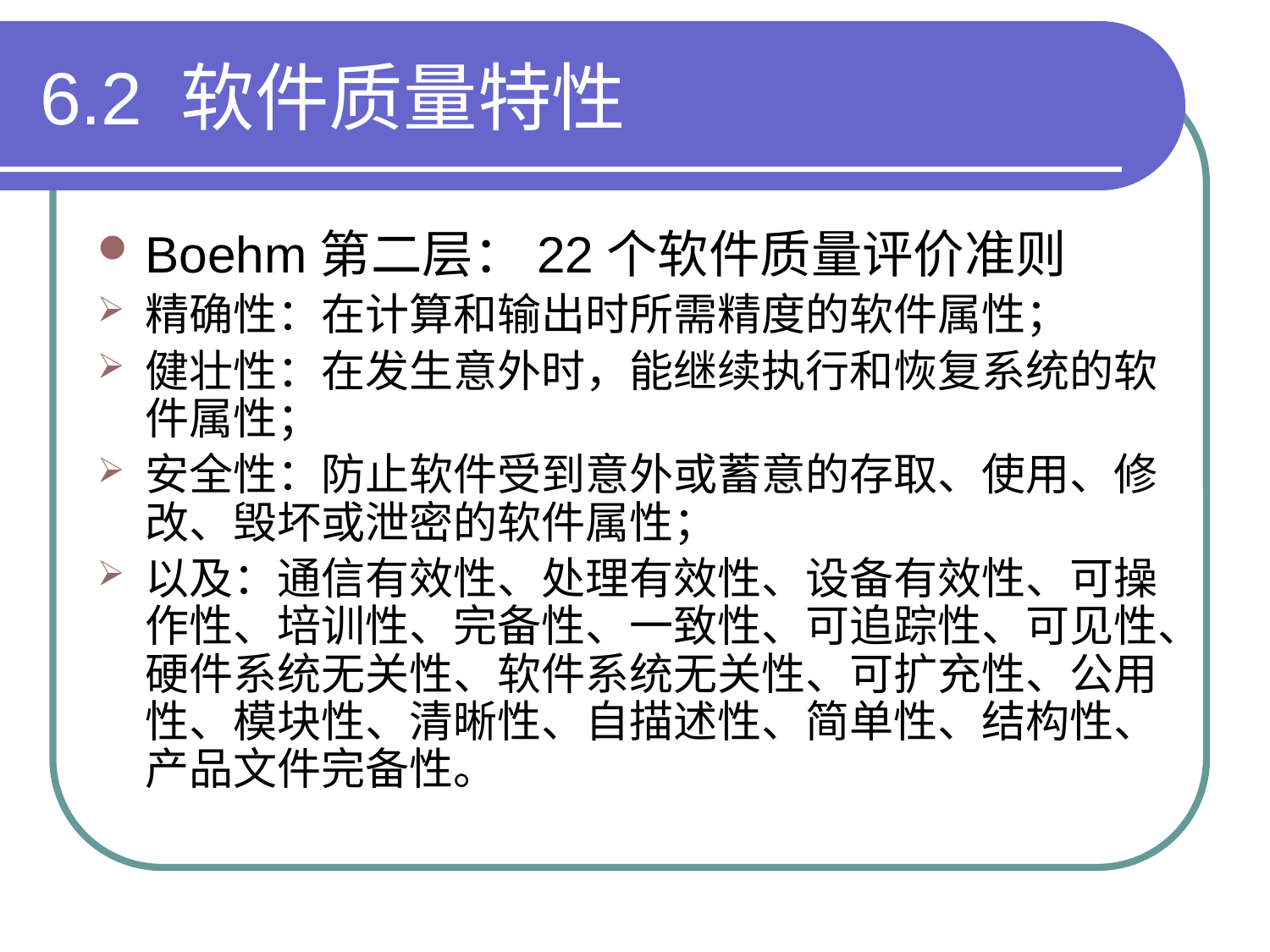

# 6.2 软件质量特性
Boehm第二层：22个软件质量评价准则
精确性：在计算和输出时所需精度的软件属性；
健壮性：在发生意外时，能继续执行和恢复系统的软件属性；
安全性：防止软件受到意外或蓄意的存取、使用、修改、毁坏或泄密的软件属性；
以及：通信有效性、处理有效性、设备有效性、可操作性、培训性、完备性、一致性、可追踪性、可见性、硬件系统无关性、软件系统无关性、可扩充性、公用性、模块性、清晰性、自描述性、简单性、结构性、产品文件完备性。

17